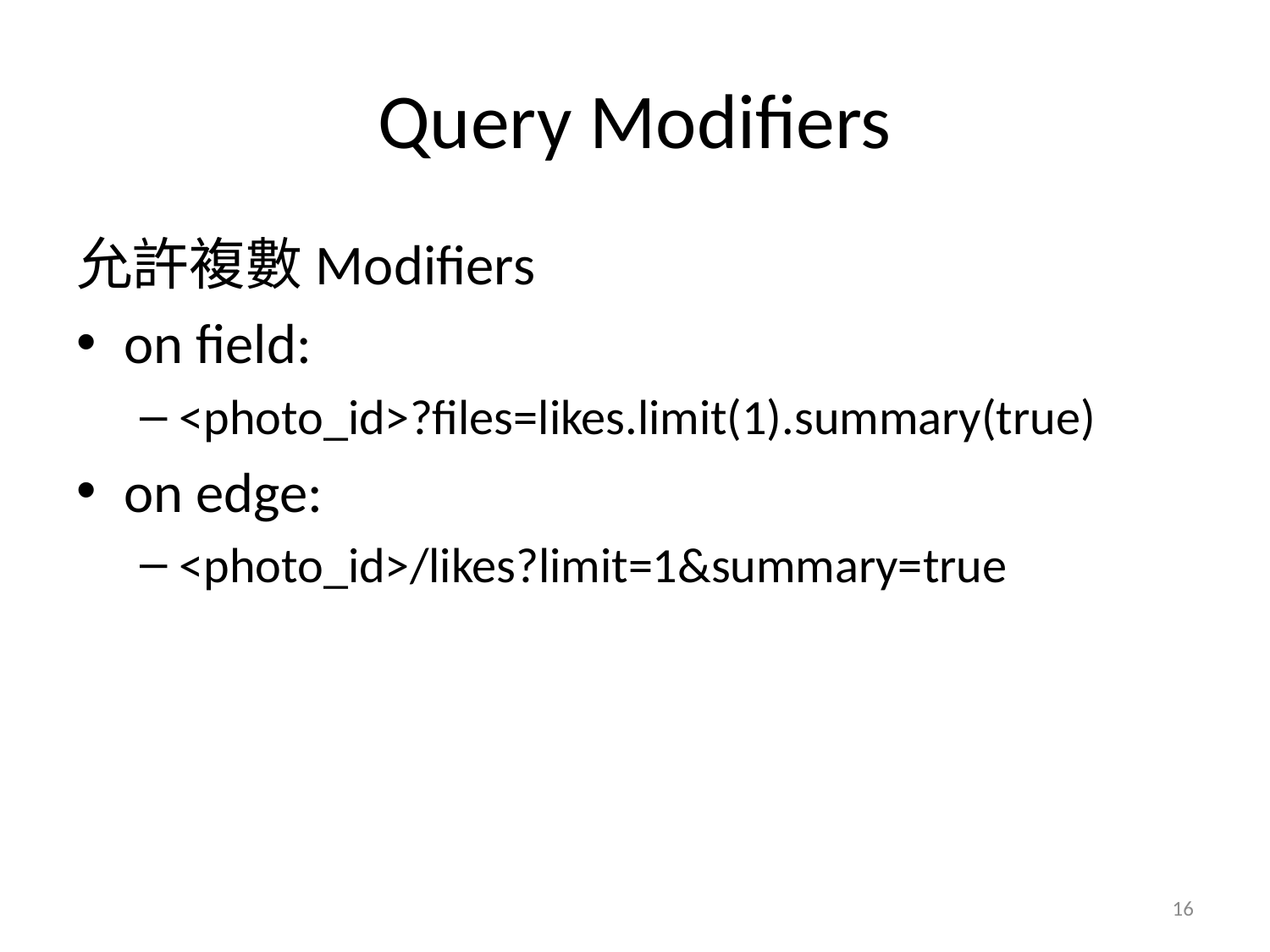

# Query Modifiers
允許複數Modifiers
on field:
<photo_id>?files=likes.limit(1).summary(true)
on edge:
<photo_id>/likes?limit=1&summary=true

16